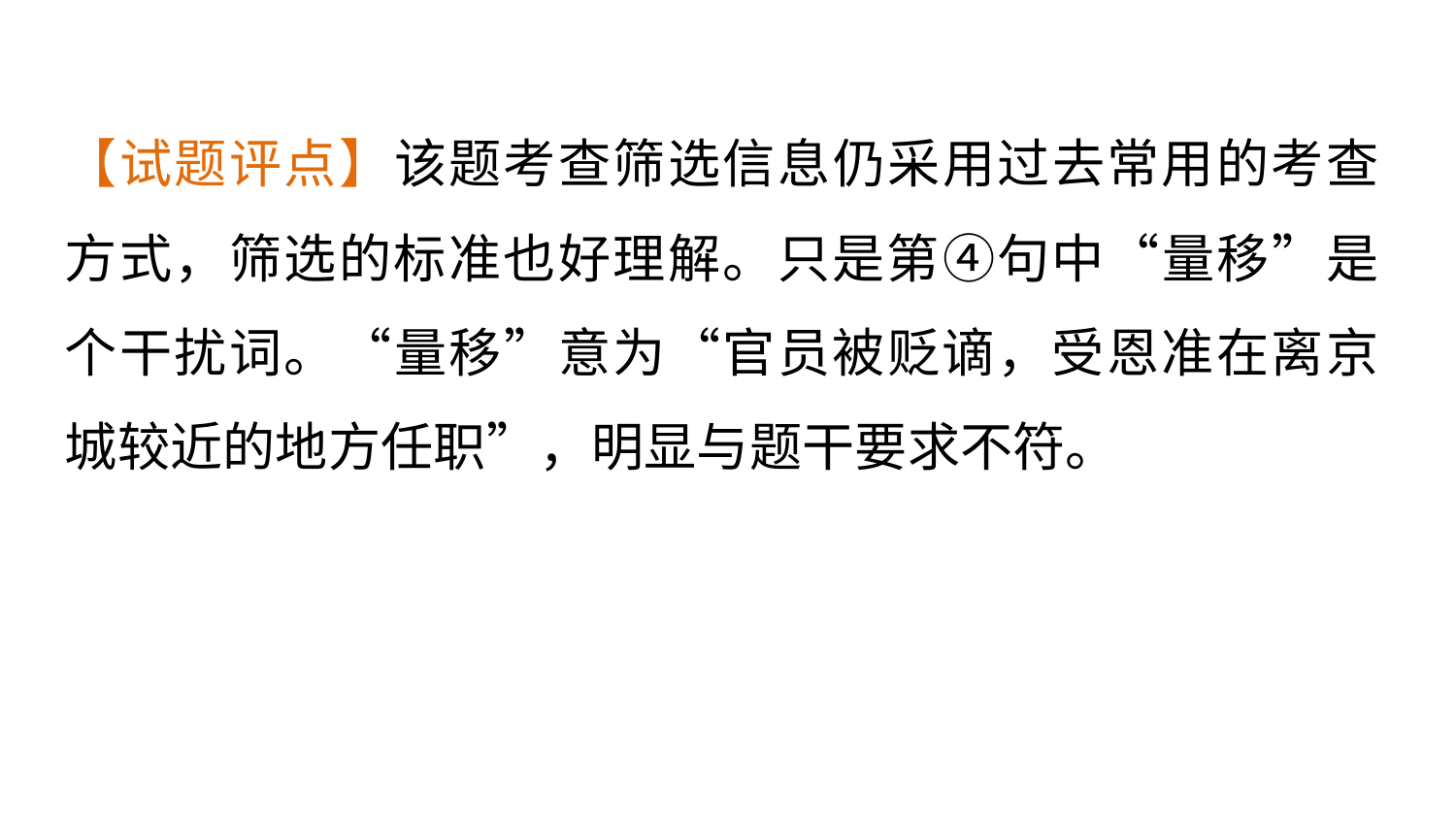

【试题评点】该题考查筛选信息仍采用过去常用的考查方式，筛选的标准也好理解。只是第④句中“量移”是个干扰词。“量移”意为“官员被贬谪，受恩准在离京城较近的地方任职”，明显与题干要求不符。